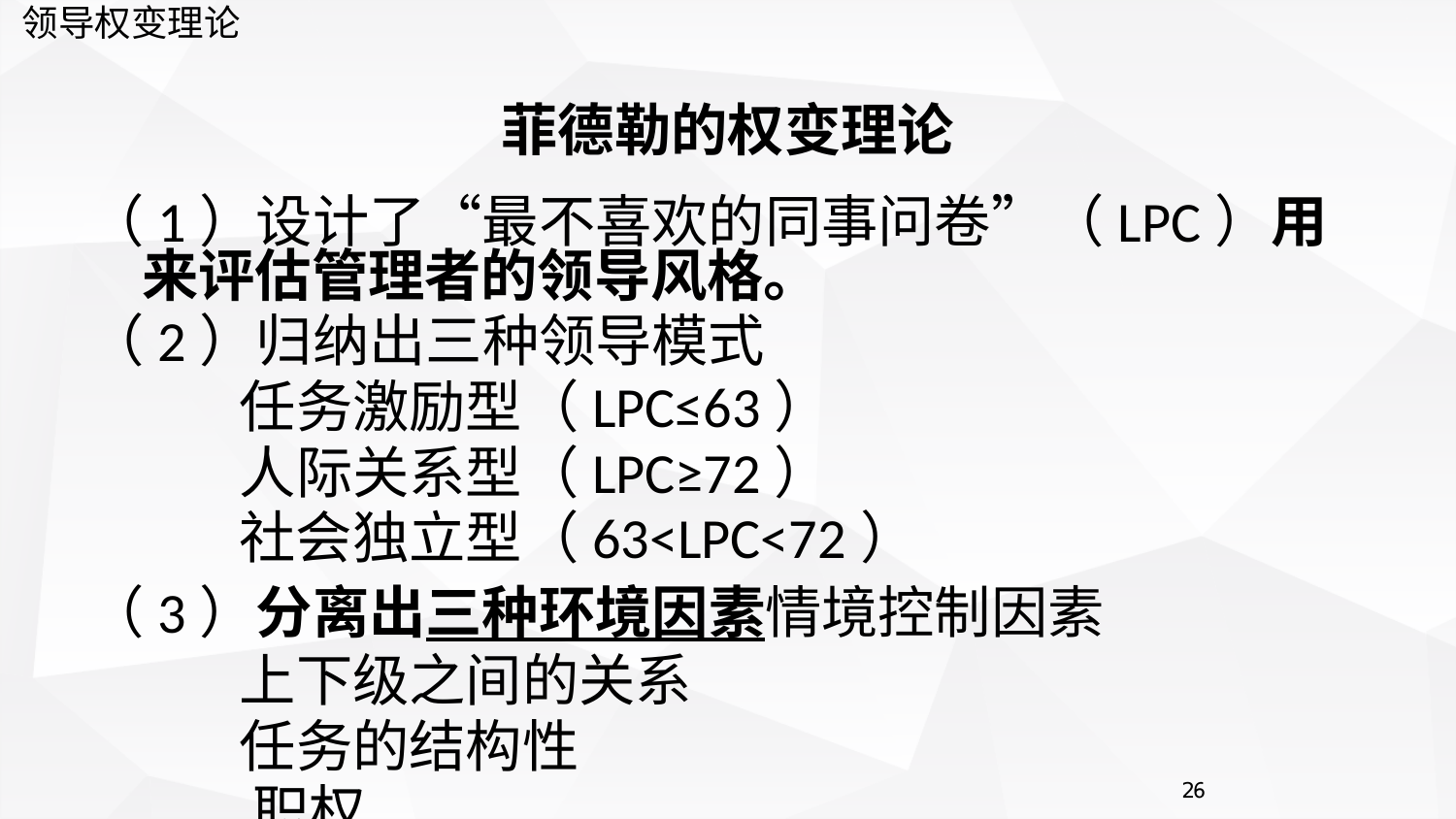

领导权变理论
# 菲德勒的权变理论
（1）设计了“最不喜欢的同事问卷”（LPC）用来评估管理者的领导风格。
（2）归纳出三种领导模式
           任务激励型（LPC≤63）
           人际关系型（LPC≥72）
           社会独立型（63<LPC<72）
（3）分离出三种环境因素情境控制因素
           上下级之间的关系
           任务的结构性
            职权
26